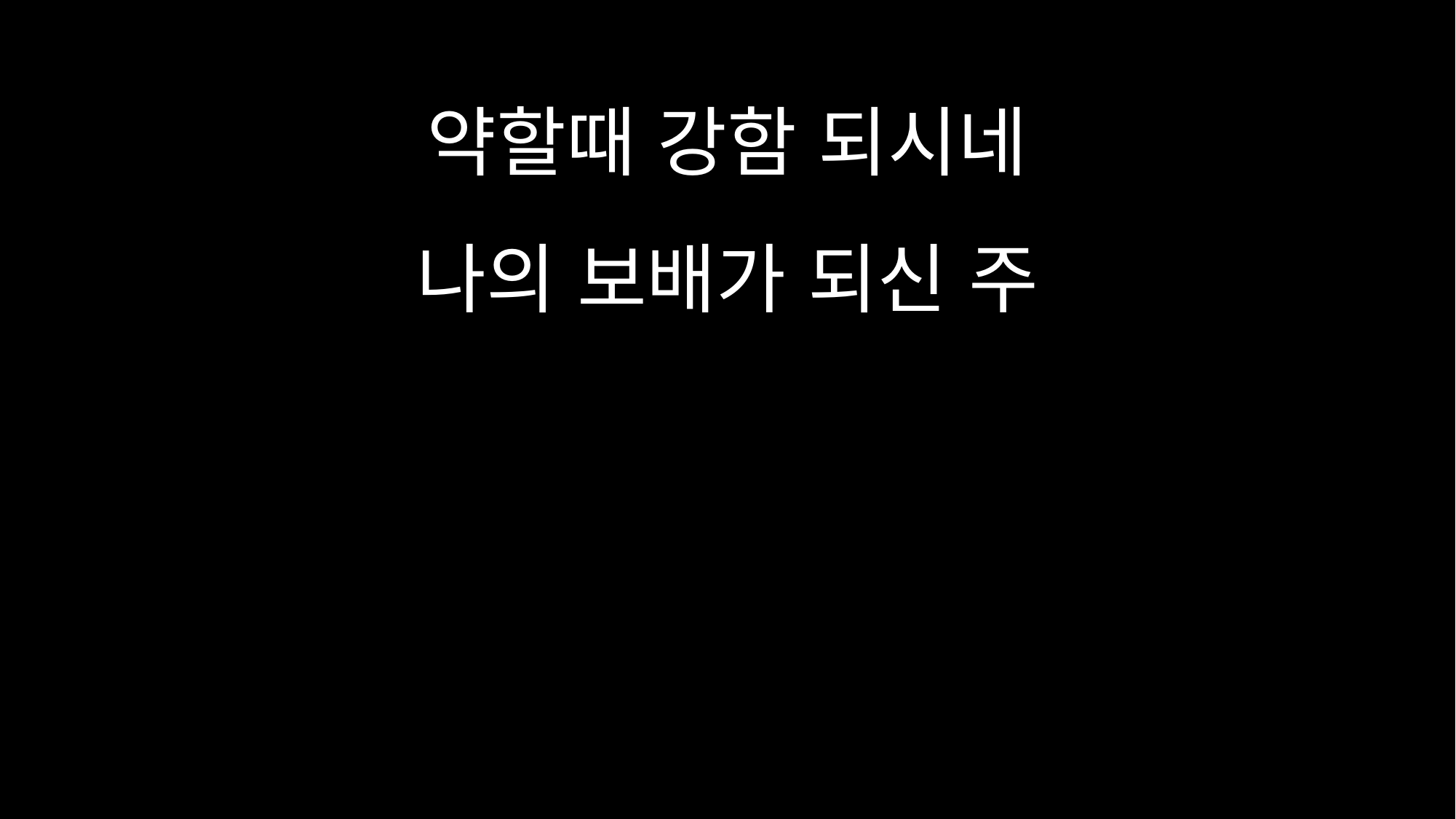

# 약할때 강함 되시네
나의 보배가 되신 주